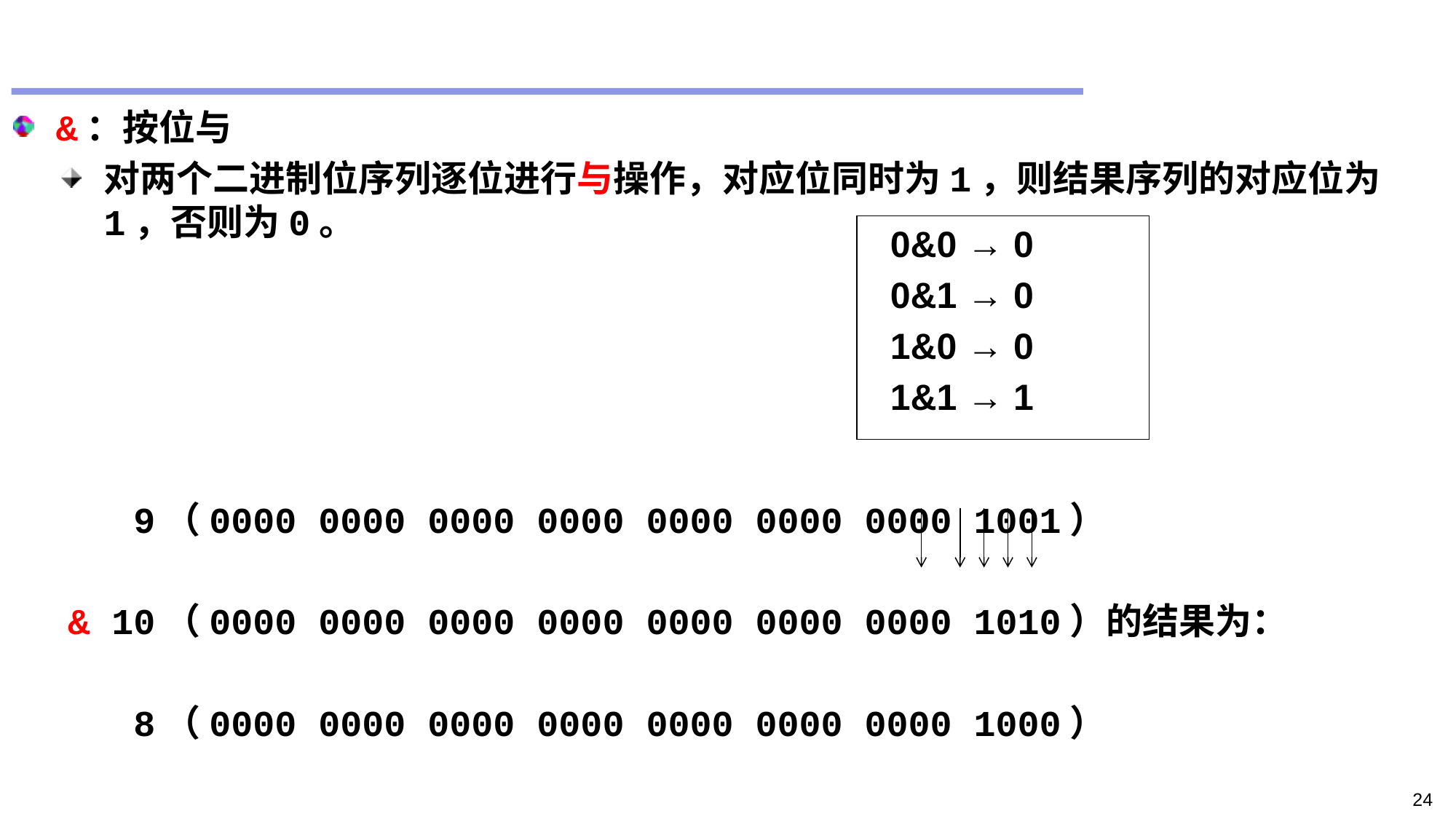

#
&：按位与
对两个二进制位序列逐位进行与操作，对应位同时为1，则结果序列的对应位为1，否则为0。

   9（0000 0000 0000 0000 0000 0000 0000 1001）

& 10（0000 0000 0000 0000 0000 0000 0000 1010）的结果为：

   8（0000 0000 0000 0000 0000 0000 0000 1000）
0&0 → 0
0&1 → 0
1&0 → 0
1&1 → 1
24